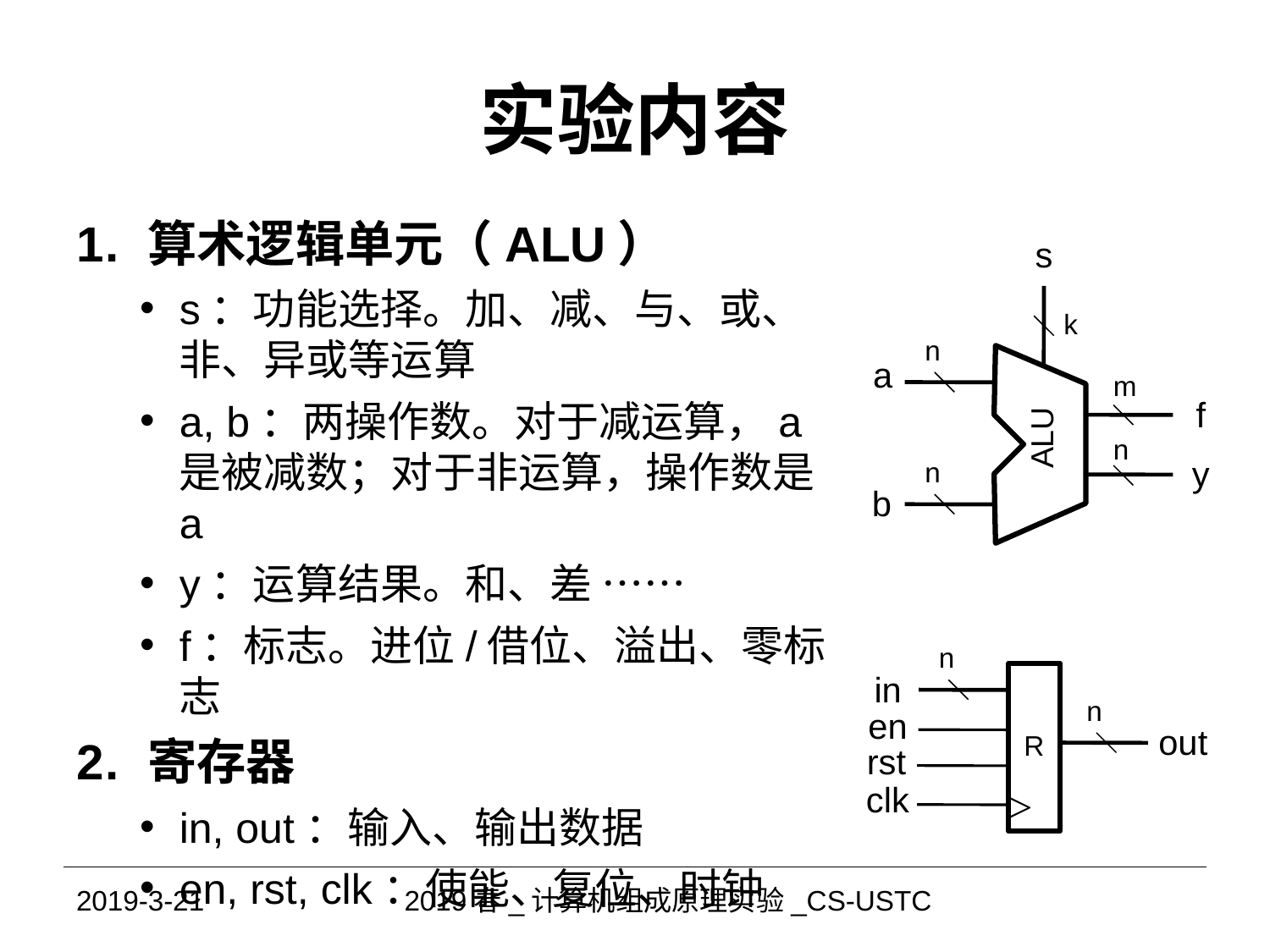

# 实验内容
算术逻辑单元（ALU）
s：功能选择。加、减、与、或、非、异或等运算
a, b：两操作数。对于减运算，a是被减数；对于非运算，操作数是a
y：运算结果。和、差 ……
f：标志。进位/借位、溢出、零标志
寄存器
in, out：输入、输出数据
en, rst, clk：使能、复位、时钟

s
k
n

a
m
f
ALU
n
y
n
b
n

in
n
en
out
R
rst
clk
>
2019-3-21
2019春_计算机组成原理实验_CS-USTC
6